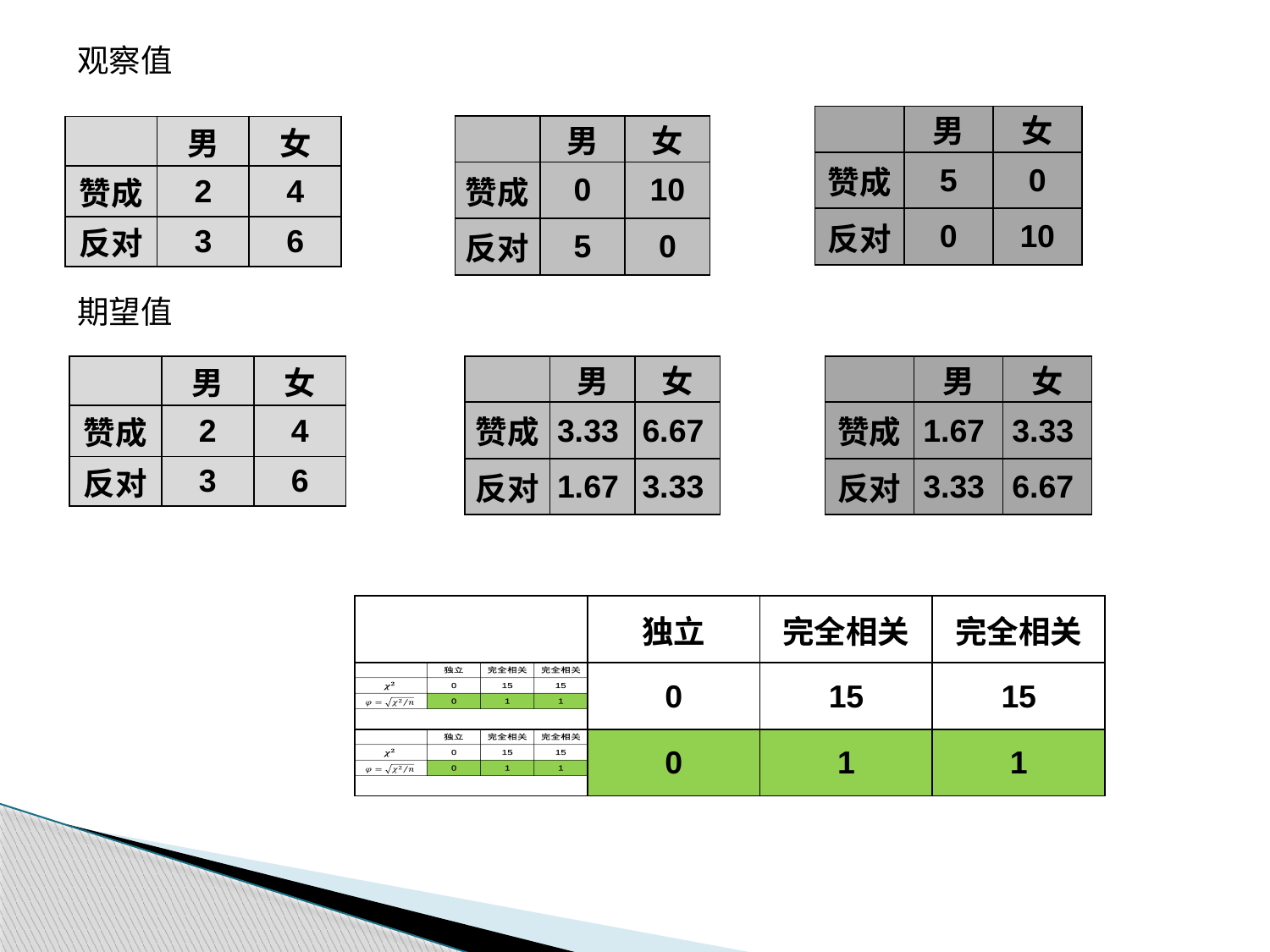

观察值
|  | 男 | 女 |
| --- | --- | --- |
| 赞成 | 5 | 0 |
| 反对 | 0 | 10 |
|  | 男 | 女 |
| --- | --- | --- |
| 赞成 | 0 | 10 |
| 反对 | 5 | 0 |
|  | 男 | 女 |
| --- | --- | --- |
| 赞成 | 2 | 4 |
| 反对 | 3 | 6 |
期望值
|  | 男 | 女 |
| --- | --- | --- |
| 赞成 | 2 | 4 |
| 反对 | 3 | 6 |
|  | 男 | 女 |
| --- | --- | --- |
| 赞成 | 3.33 | 6.67 |
| 反对 | 1.67 | 3.33 |
|  | 男 | 女 |
| --- | --- | --- |
| 赞成 | 1.67 | 3.33 |
| 反对 | 3.33 | 6.67 |
|  | 独立 | 完全相关 | 完全相关 |
| --- | --- | --- | --- |
|  | 0 | 15 | 15 |
|  | 0 | 1 | 1 |